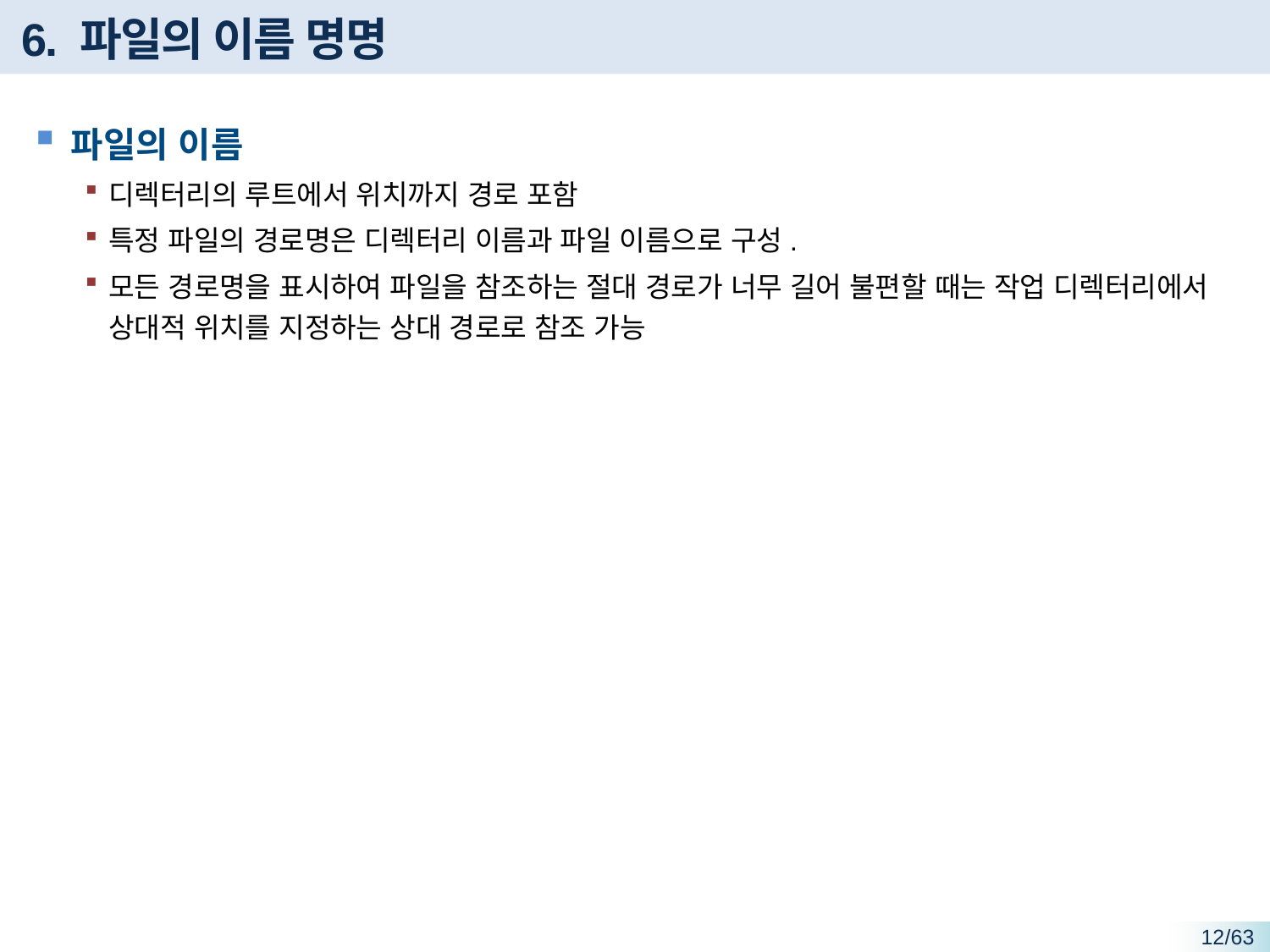

# 6. 파일의 이름 명명
파일의 이름
디렉터리의 루트에서 위치까지 경로 포함
특정 파일의 경로명은 디렉터리 이름과 파일 이름으로 구성.
모든 경로명을 표시하여 파일을 참조하는 절대 경로가 너무 길어 불편할 때는 작업 디렉터리에서 상대적 위치를 지정하는 상대 경로로 참조 가능